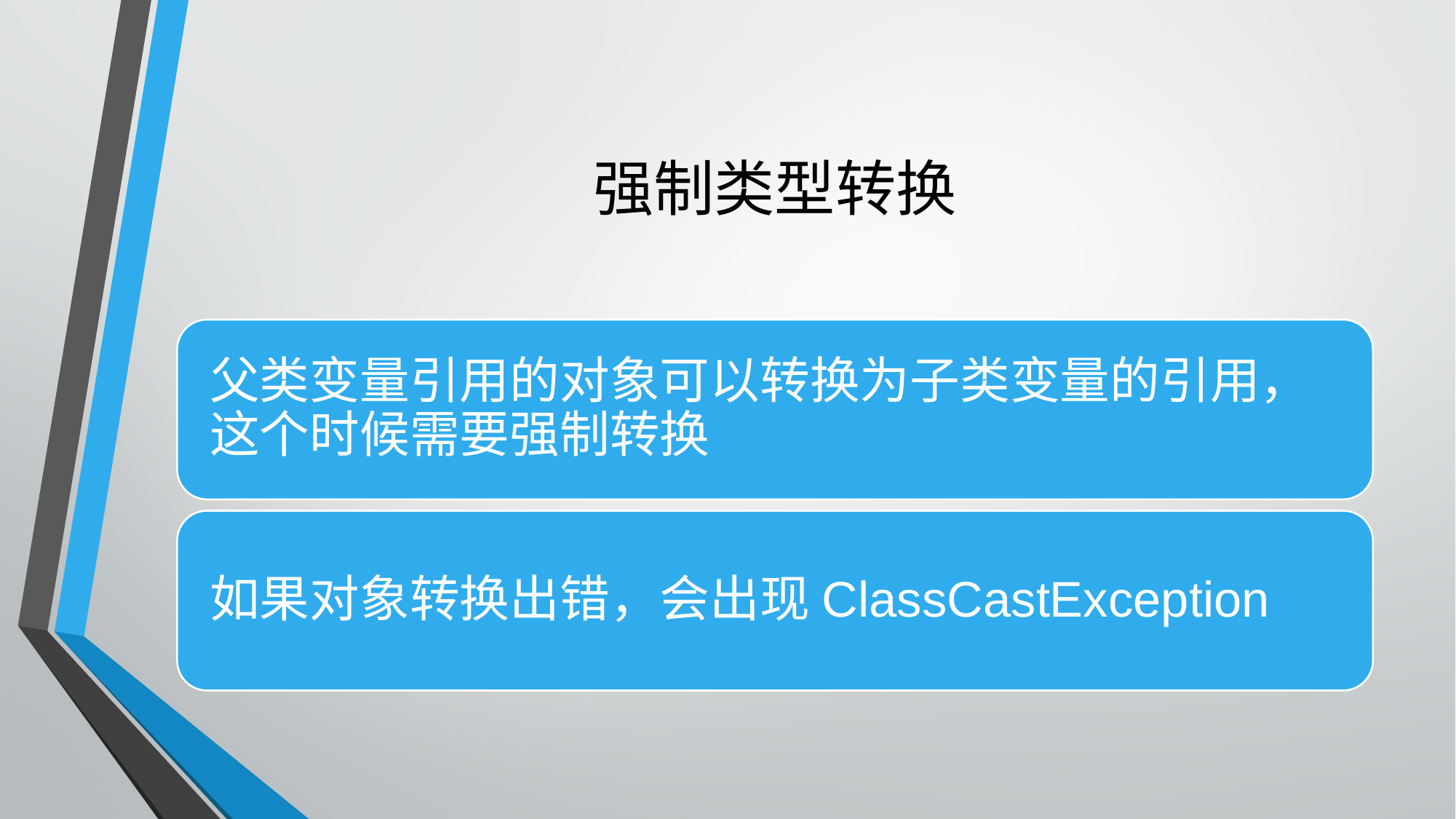

# 强制类型转换
父类变量引用的对象可以转换为子类变量的引用，这个时候需要强制转换
如果对象转换出错，会出现ClassCastException